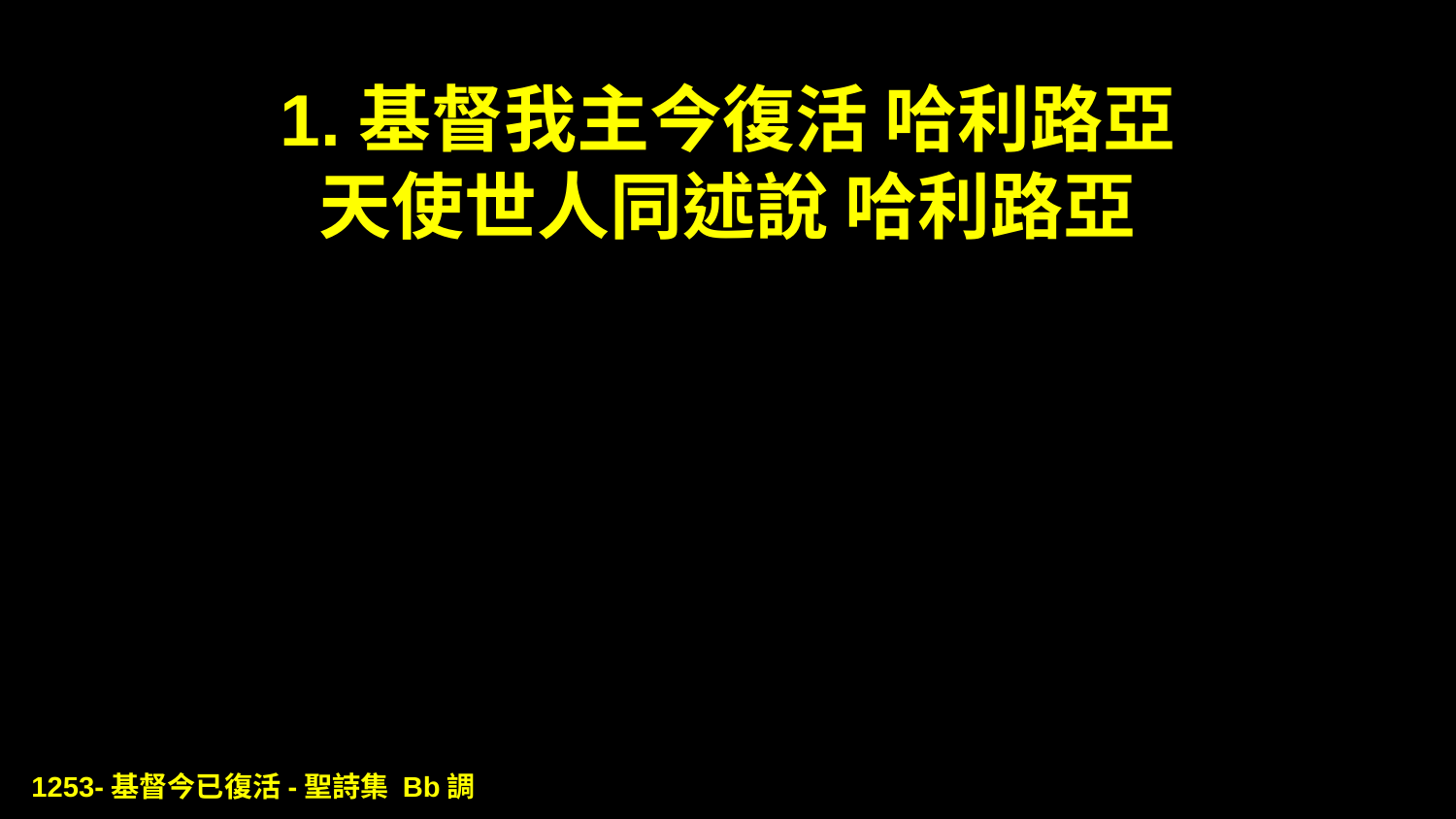

# 1.基督我主今復活 哈利路亞 天使世人同述說 哈利路亞
1253-基督今已復活-聖詩集 Bb調